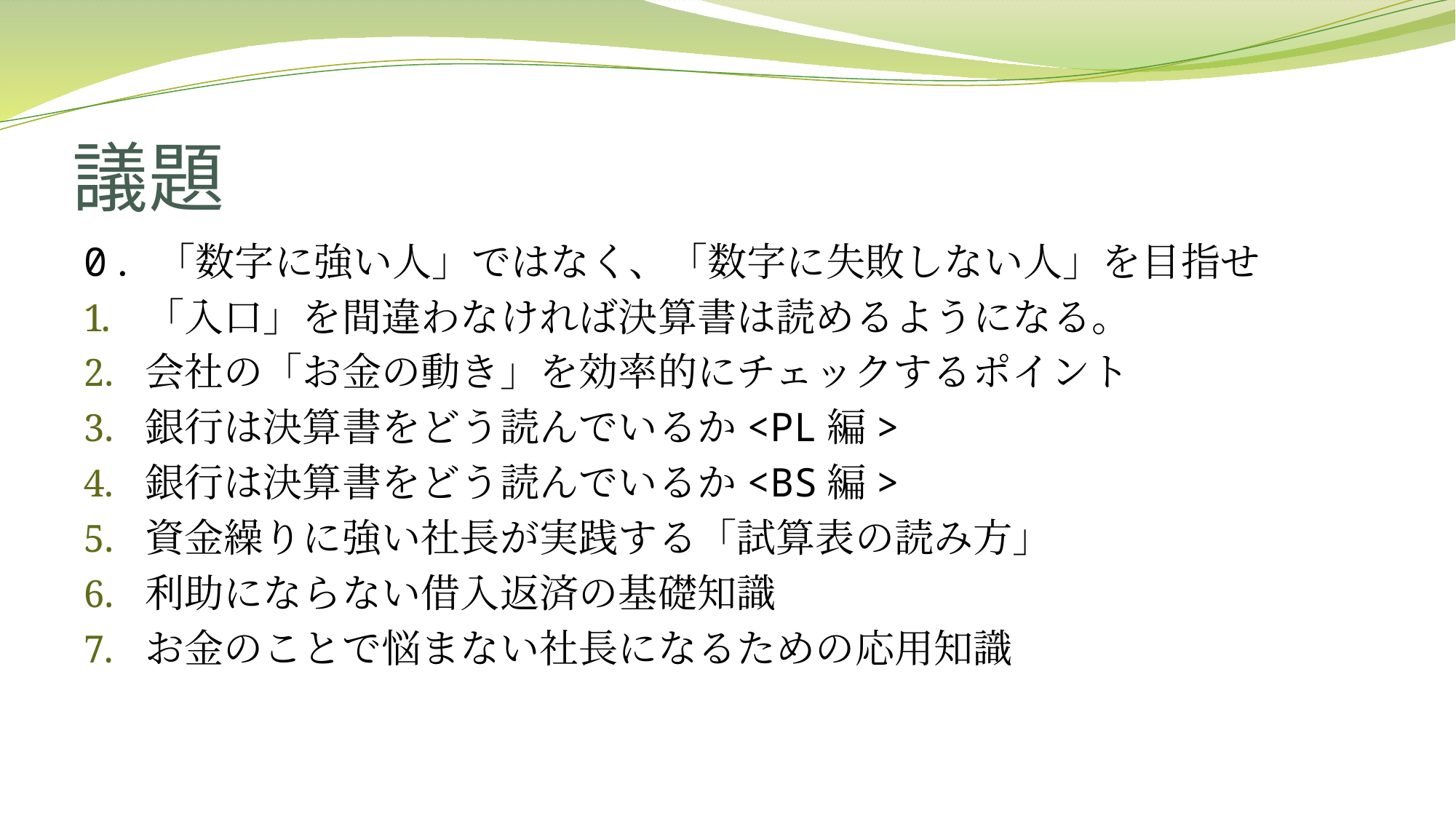

# 議題
0．「数字に強い人」ではなく、「数字に失敗しない人」を目指せ
「入口」を間違わなければ決算書は読めるようになる。
会社の「お金の動き」を効率的にチェックするポイント
銀行は決算書をどう読んでいるか<PL編>
銀行は決算書をどう読んでいるか<BS編>
資金繰りに強い社長が実践する「試算表の読み方」
利助にならない借入返済の基礎知識
お金のことで悩まない社長になるための応用知識